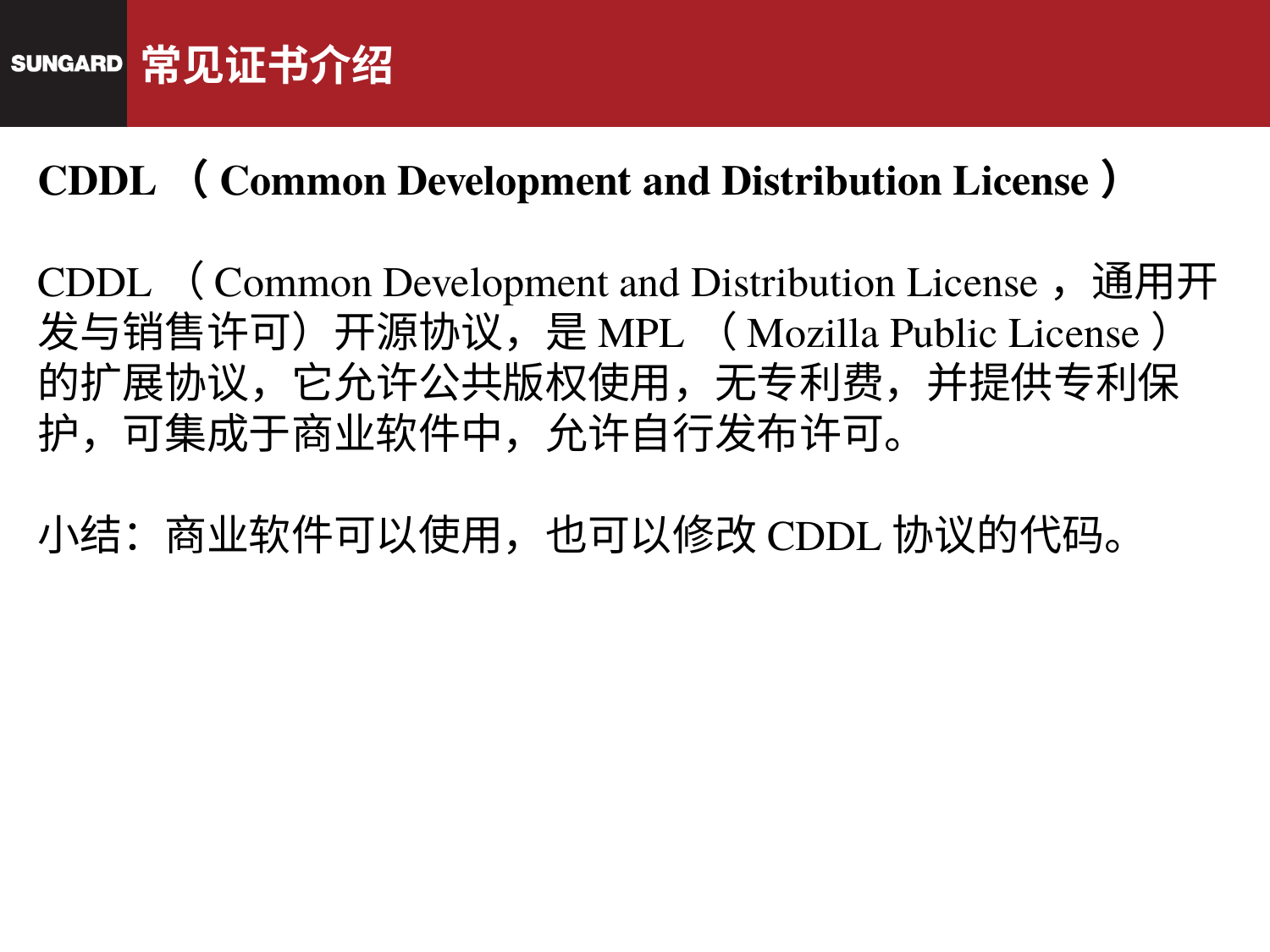

# 常见证书介绍
CDDL（Common Development and Distribution License）

CDDL（Common Development and Distribution License，通用开发与销售许可）开源协议，是MPL（Mozilla Public License）的扩展协议，它允许公共版权使用，无专利费，并提供专利保护，可集成于商业软件中，允许自行发布许可。

小结：商业软件可以使用，也可以修改CDDL协议的代码。